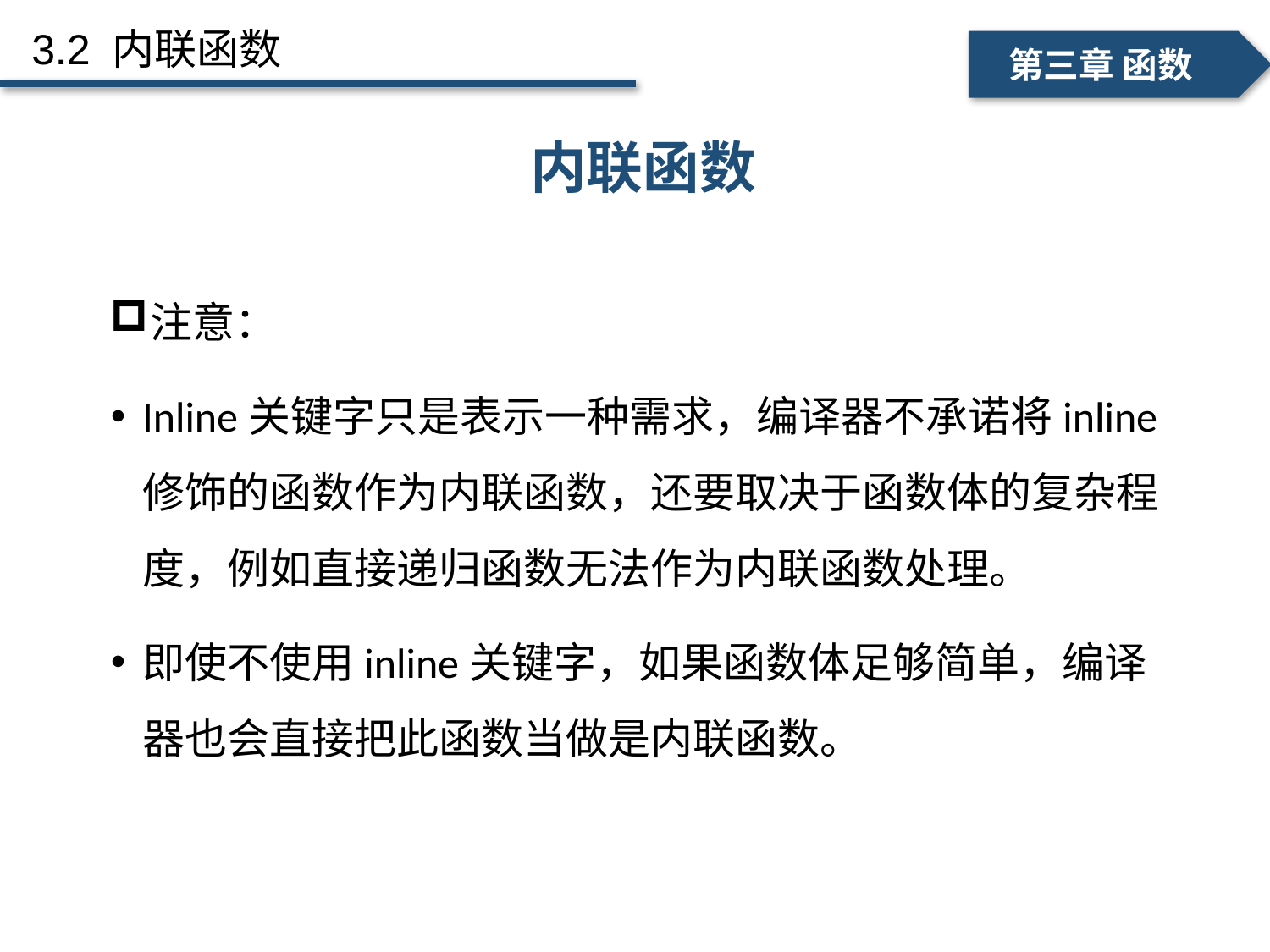

3.2 内联函数
一、个人简介
二、学术成绩

第三章 函数

内联函数
注意：
Inline关键字只是表示一种需求，编译器不承诺将inline修饰的函数作为内联函数，还要取决于函数体的复杂程度，例如直接递归函数无法作为内联函数处理。
即使不使用inline关键字，如果函数体足够简单，编译器也会直接把此函数当做是内联函数。
63